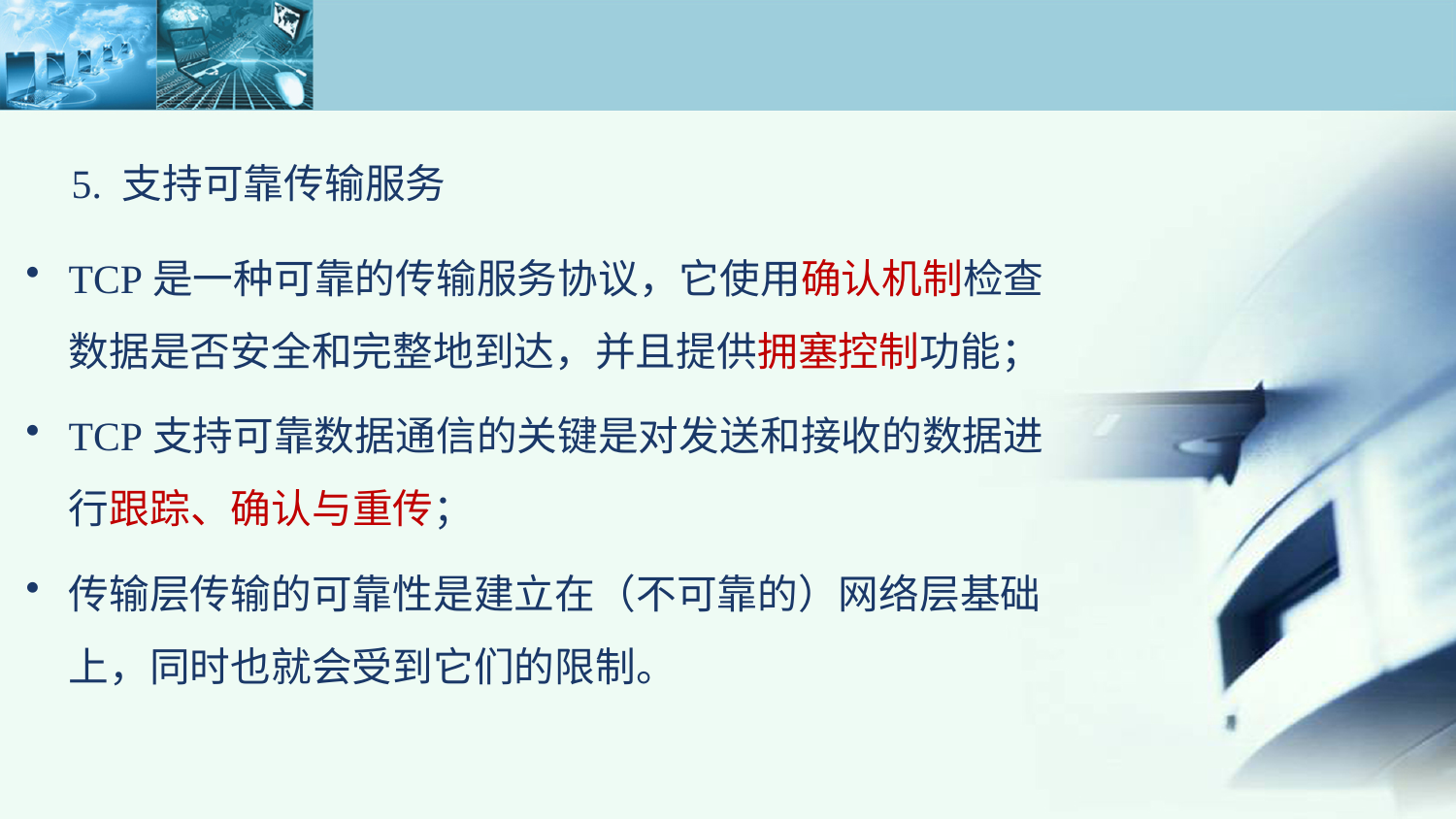

5. 支持可靠传输服务
TCP是一种可靠的传输服务协议，它使用确认机制检查数据是否安全和完整地到达，并且提供拥塞控制功能；
TCP支持可靠数据通信的关键是对发送和接收的数据进行跟踪、确认与重传；
传输层传输的可靠性是建立在（不可靠的）网络层基础上，同时也就会受到它们的限制。